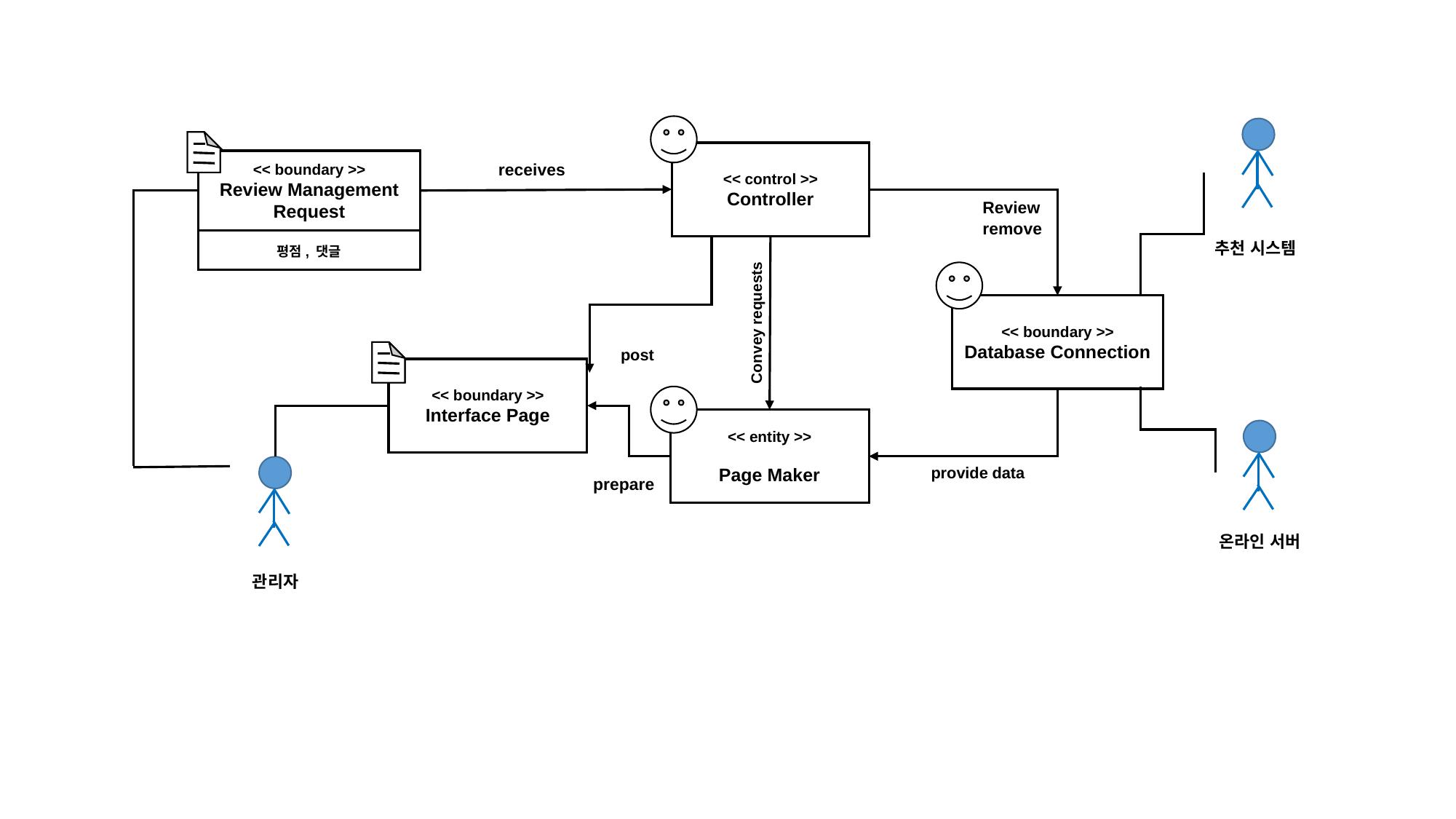

추천 시스템

<< control >>
Controller
<< boundary >>
Review Management
Request

평점, 댓글
receives
Review
remove

<< boundary >>
Database Connection
Convey requests
post

<< boundary >>
Interface Page

<< entity >>

Page Maker

온라인 서버
provide data

관리자
prepare